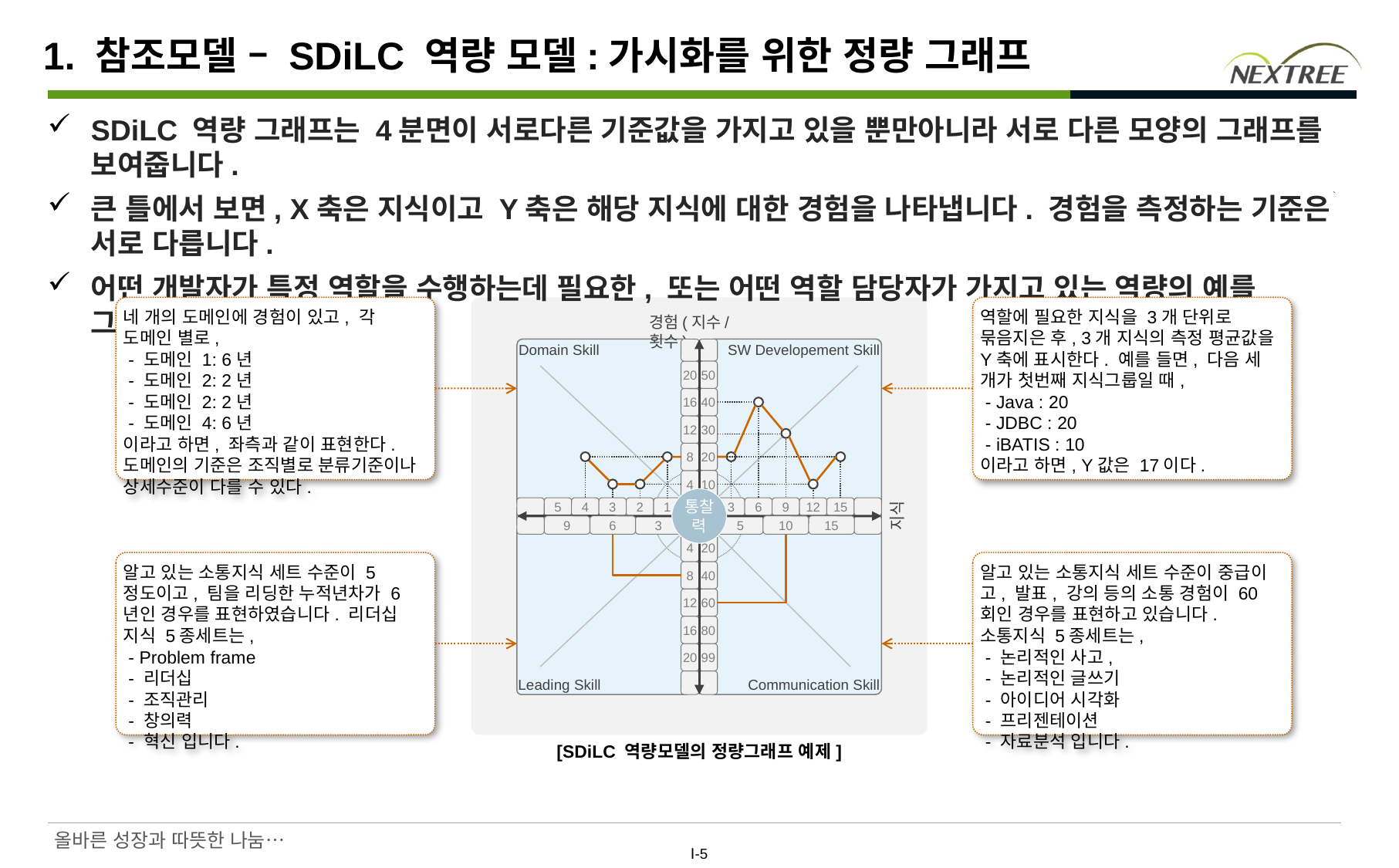

# 1. 참조모델 – SDiLC 역량 모델:가시화를 위한 정량 그래프
SDiLC 역량 그래프는 4분면이 서로다른 기준값을 가지고 있을 뿐만아니라 서로 다른 모양의 그래프를 보여줍니다.
큰 틀에서 보면, X축은 지식이고 Y축은 해당 지식에 대한 경험을 나타냅니다. 경험을 측정하는 기준은 서로 다릅니다.
어떤 개발자가 특정 역할을 수행하는데 필요한, 또는 어떤 역할 담당자가 가지고 있는 역량의 예를 그래프로 표현해 봅니다.
네 개의 도메인에 경험이 있고, 각 도메인 별로,
 - 도메인 1: 6년
 - 도메인 2: 2년
 - 도메인 2: 2년
 - 도메인 4: 6년
이라고 하면, 좌측과 같이 표현한다. 도메인의 기준은 조직별로 분류기준이나 상세수준이 다를 수 있다.

역할에 필요한 지식을 3개 단위로 묶음지은 후, 3개 지식의 측정 평균값을 Y축에 표시한다. 예를 들면, 다음 세 개가 첫번째 지식그룹일 때,
 - Java : 20
 - JDBC : 20
 - iBATIS : 10
이라고 하면, Y값은 17이다.
경험(지수/횟수)

Domain Skill

SW Developement Skill

50
20

40
16

30
12

20
8

10

4

통찰력

5
4
3
2
1
3
6
9
12
15

지식

9
6
3
5
10
15

Communication Skill
Leading Skill
4
20
알고 있는 소통지식 세트 수준이 5정도이고, 팀을 리딩한 누적년차가 6년인 경우를 표현하였습니다. 리더십 지식 5종세트는,
 - Problem frame
 - 리더십
 - 조직관리
 - 창의력
 - 혁신 입니다.
알고 있는 소통지식 세트 수준이 중급이고, 발표, 강의 등의 소통 경험이 60회인 경우를 표현하고 있습니다. 소통지식 5종세트는,
 - 논리적인 사고,
 - 논리적인 글쓰기
 - 아이디어 시각화
 - 프리젠테이션
 - 자료분석 입니다.
8
40
12
60
16
80

20
99

[SDiLC 역량모델의 정량그래프 예제]